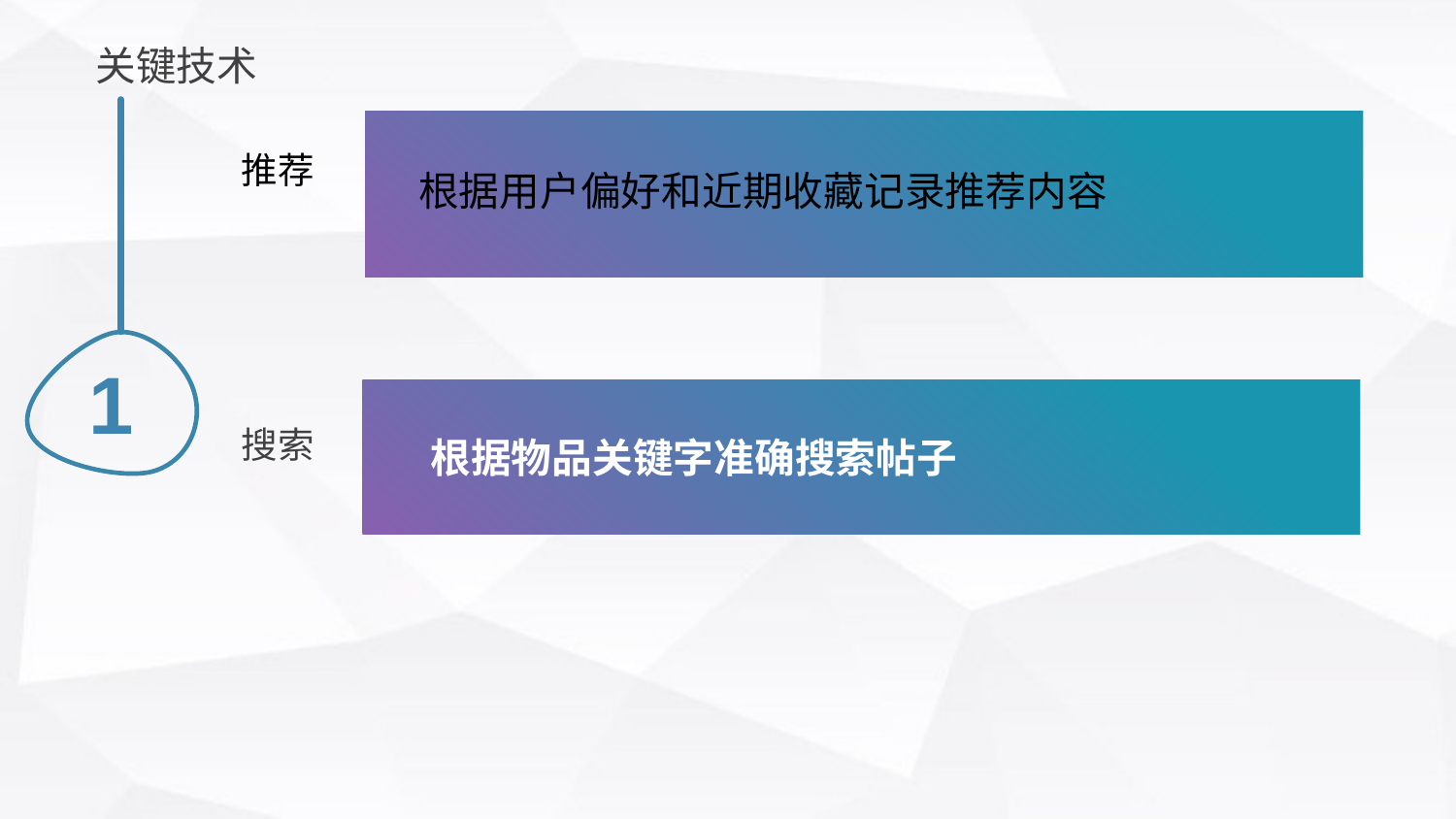

关键技术

推荐
根据用户偏好和近期收藏记录推荐内容

1

搜索
根据物品关键字准确搜索帖子